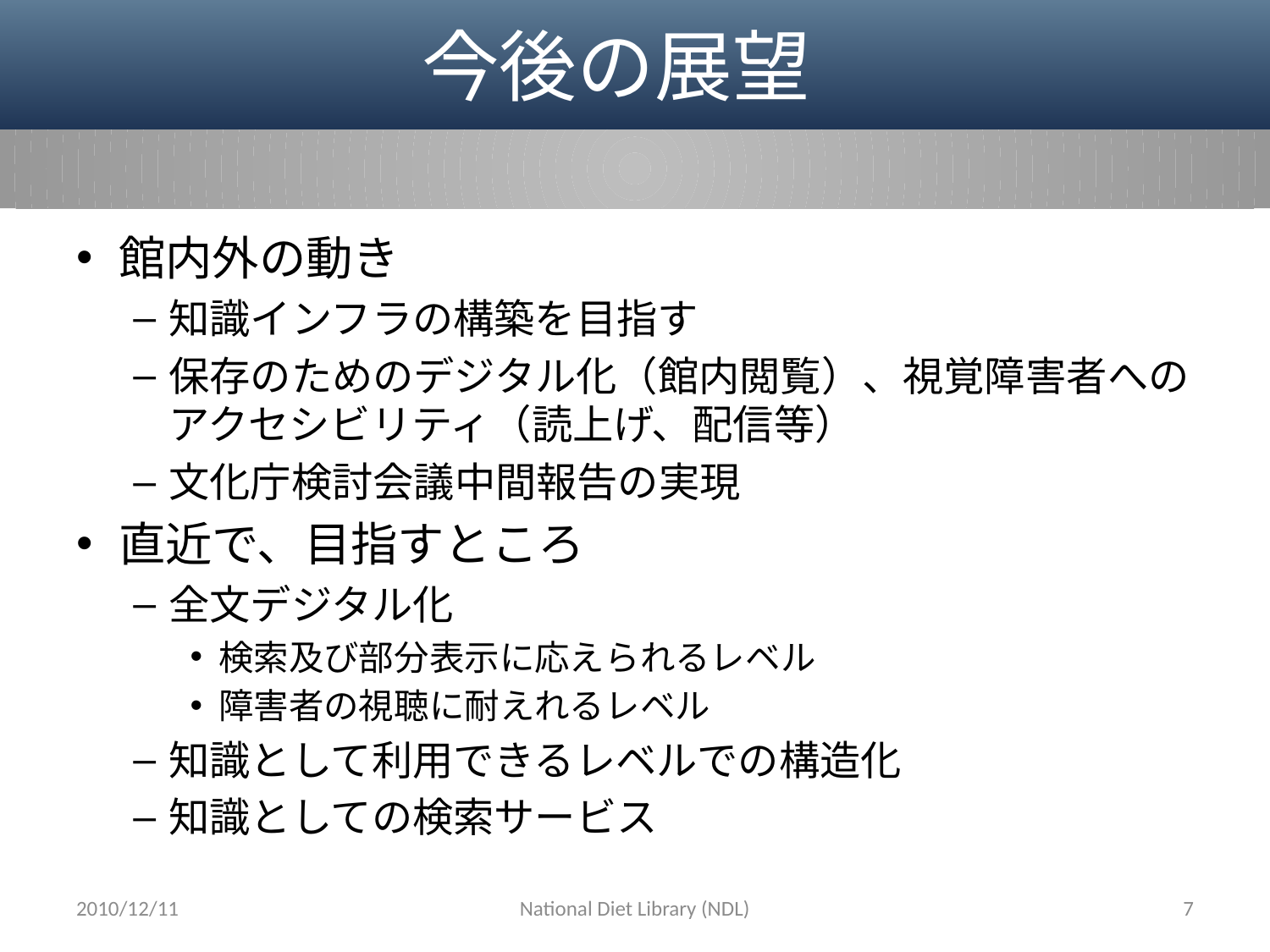

# 今後の展望
館内外の動き
知識インフラの構築を目指す
保存のためのデジタル化（館内閲覧）、視覚障害者へのアクセシビリティ（読上げ、配信等）
文化庁検討会議中間報告の実現
直近で、目指すところ
全文デジタル化
検索及び部分表示に応えられるレベル
障害者の視聴に耐えれるレベル
知識として利用できるレベルでの構造化
知識としての検索サービス

2010/12/11
National Diet Library (NDL)
7